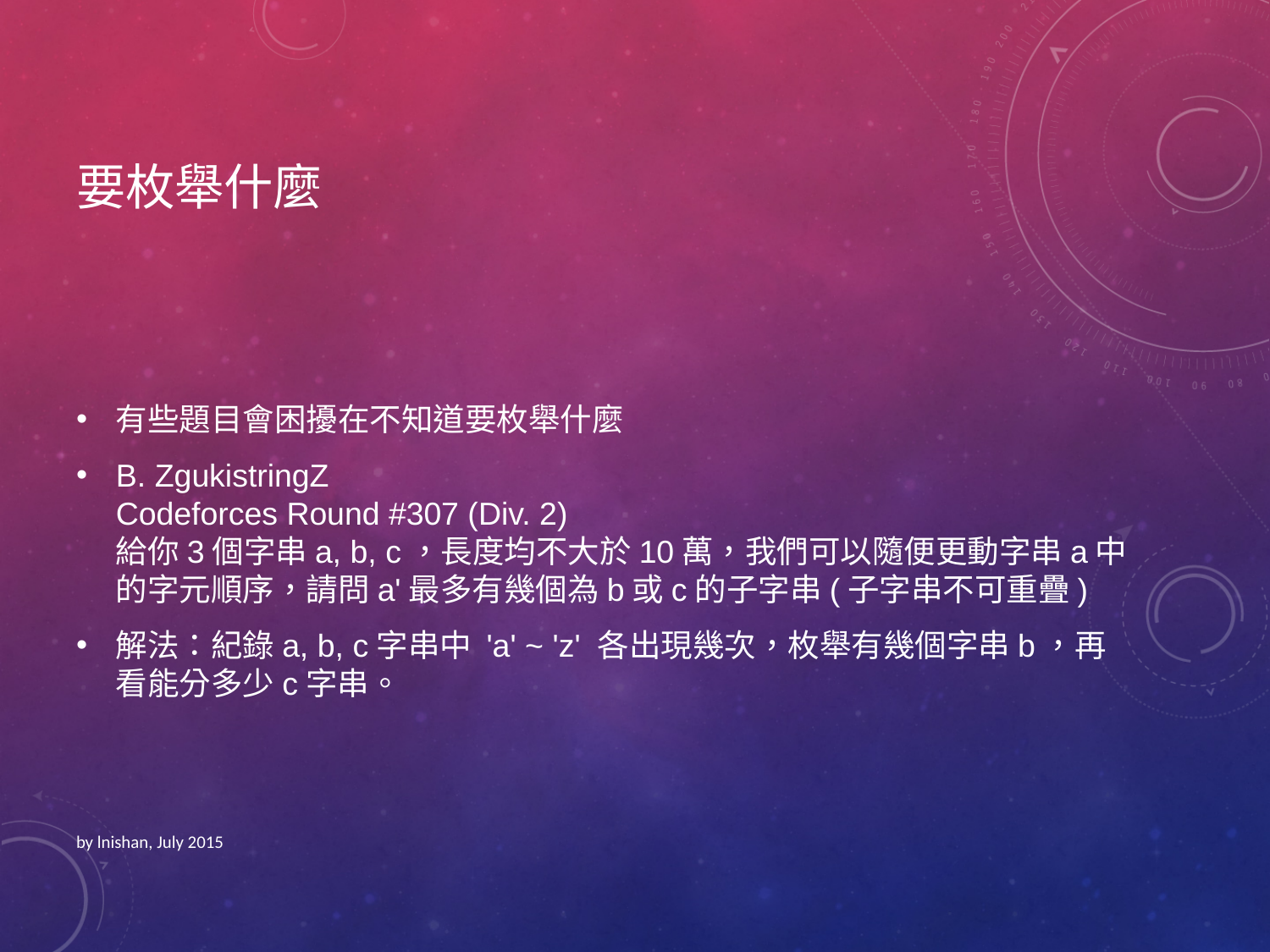

# 要枚舉什麼
有些題目會困擾在不知道要枚舉什麼
B. ZgukistringZ
Codeforces Round #307 (Div. 2)
給你3個字串a, b, c，長度均不大於10萬，我們可以隨便更動字串a中的字元順序，請問a'最多有幾個為b或c的子字串(子字串不可重疊)
解法：紀錄a, b, c字串中 'a' ~ 'z' 各出現幾次，枚舉有幾個字串b，再看能分多少c字串。
by lnishan, July 2015